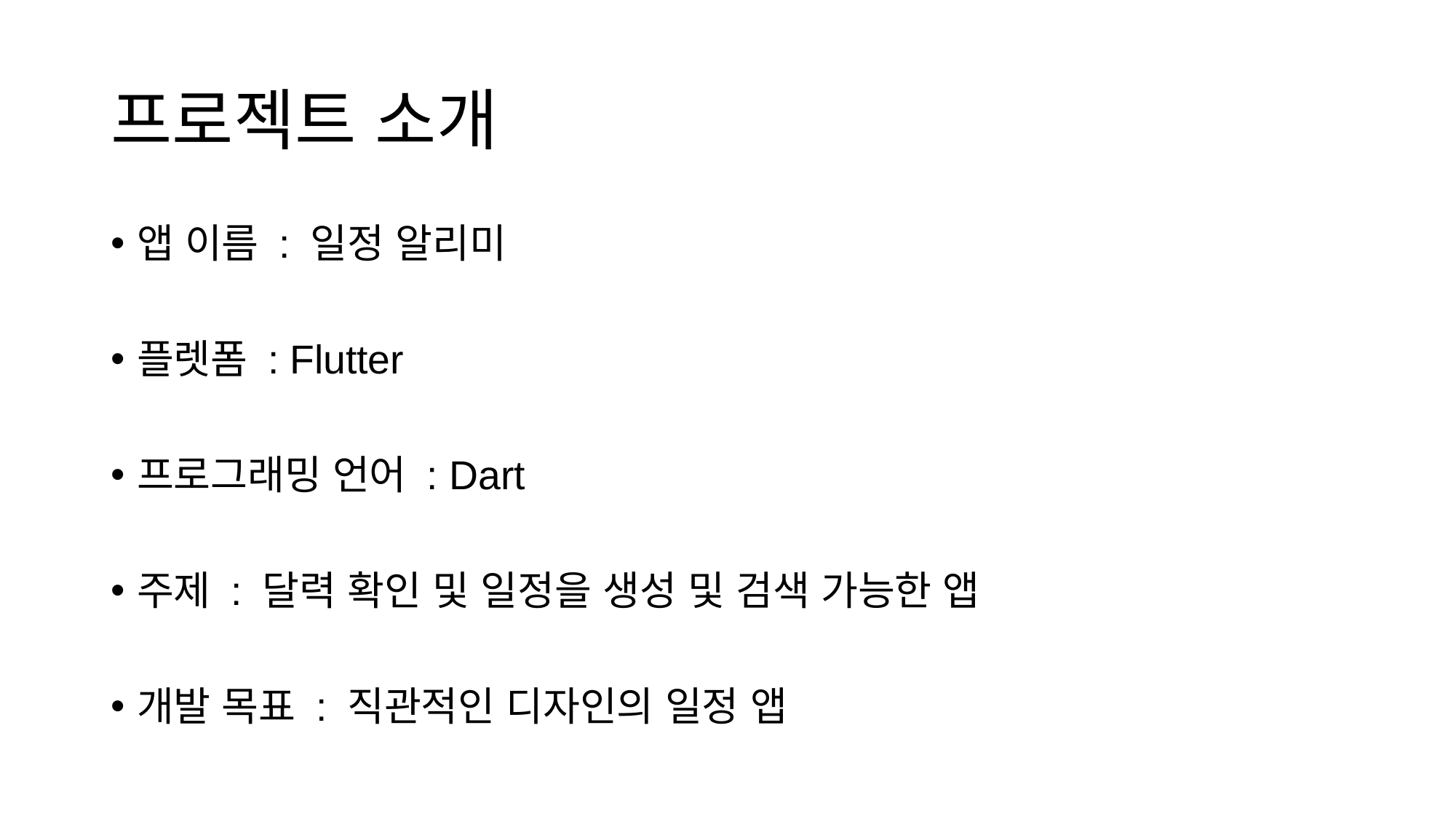

# 프로젝트 소개
앱 이름 : 일정 알리미

플렛폼 : Flutter

프로그래밍 언어 : Dart

주제 : 달력 확인 및 일정을 생성 및 검색 가능한 앱

개발 목표 : 직관적인 디자인의 일정 앱